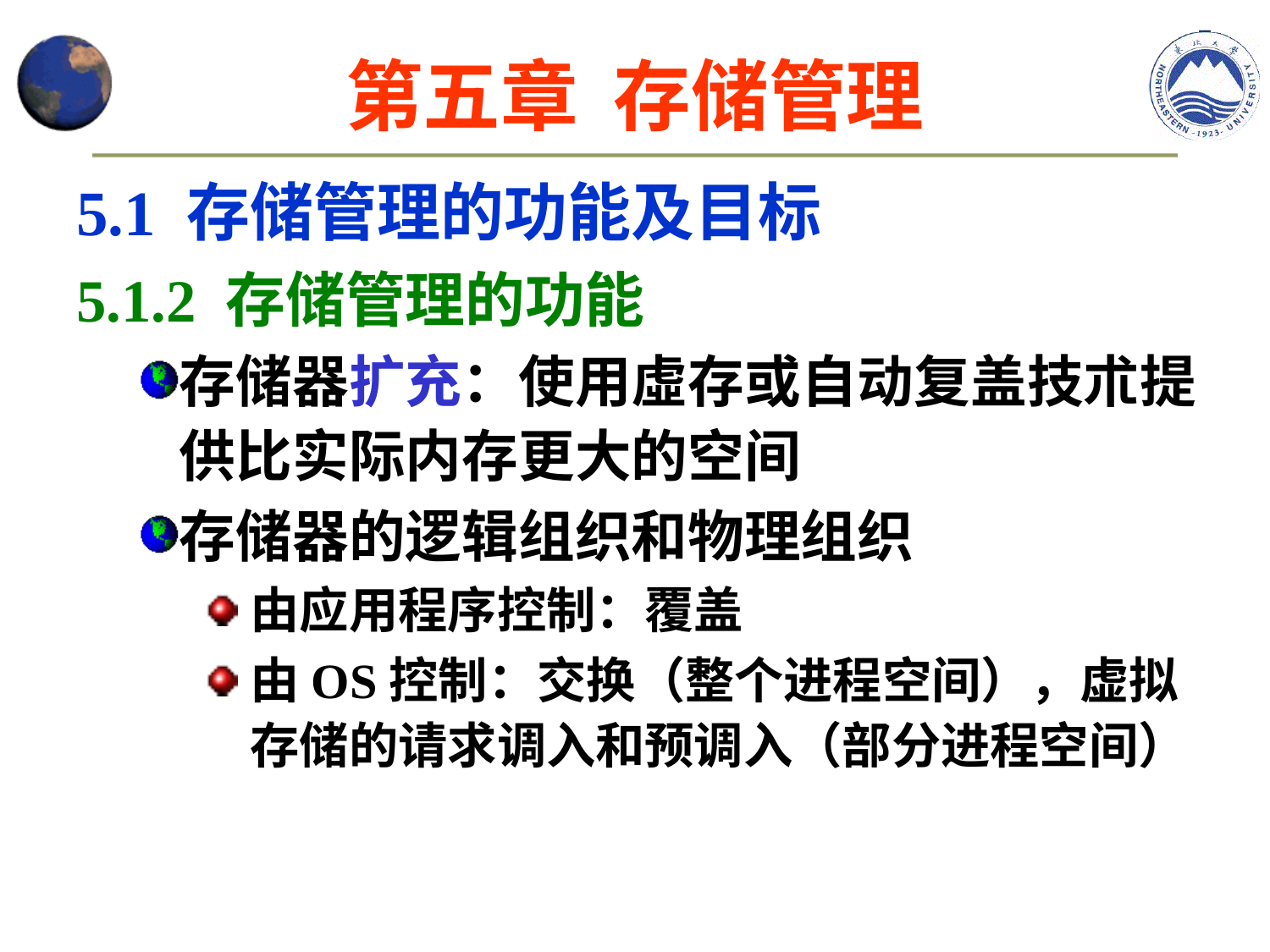

第五章  存储管理
5.1 存储管理的功能及目标
5.1.2 存储管理的功能
存储器扩充：使用虛存或自动复盖技朮提供比实际内存更大的空间
存储器的逻辑组织和物理组织
由应用程序控制：覆盖
由OS控制：交换（整个进程空间），虚拟存储的请求调入和预调入（部分进程空间）